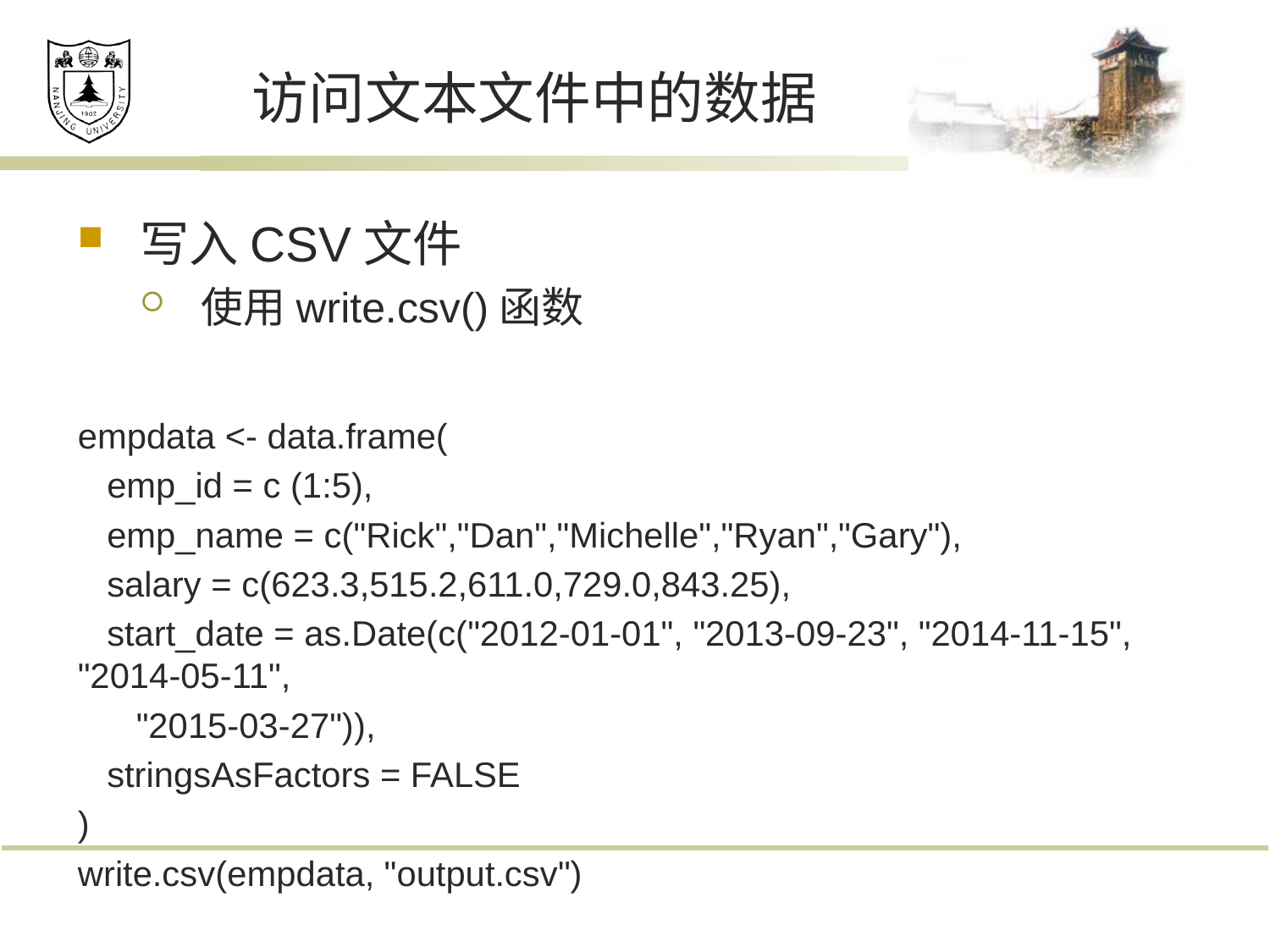

# 访问文本文件中的数据
写入CSV文件
使用write.csv()函数

empdata <- data.frame(
   emp_id = c (1:5),
   emp_name = c("Rick","Dan","Michelle","Ryan","Gary"),
   salary = c(623.3,515.2,611.0,729.0,843.25),
   start_date = as.Date(c("2012-01-01", "2013-09-23", "2014-11-15", "2014-05-11",
      "2015-03-27")),
   stringsAsFactors = FALSE
)
write.csv(empdata, "output.csv")